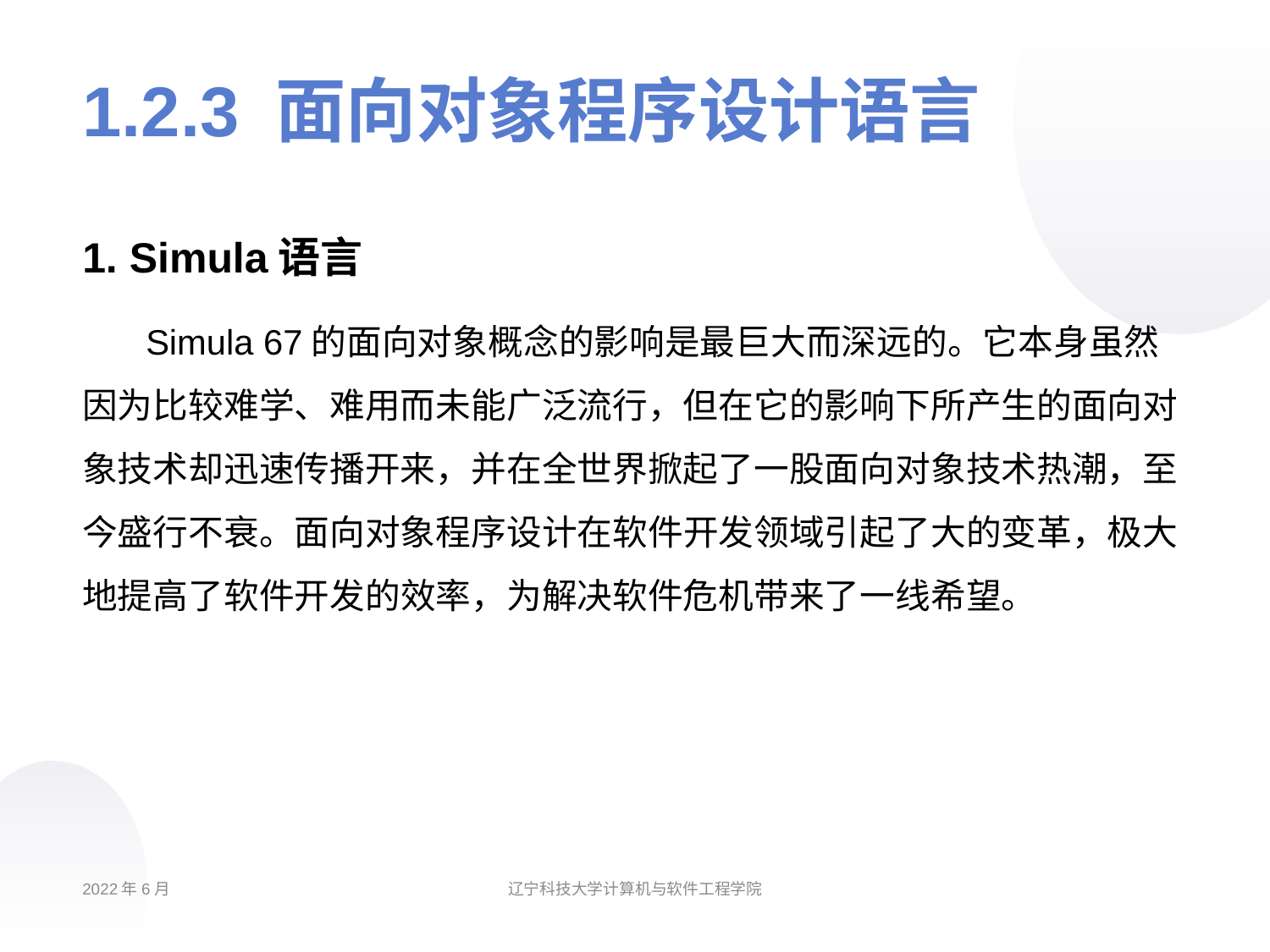

# 1.2.3 面向对象程序设计语言
1. Simula语言
Simula 67的面向对象概念的影响是最巨大而深远的。它本身虽然因为比较难学、难用而未能广泛流行，但在它的影响下所产生的面向对象技术却迅速传播开来，并在全世界掀起了一股面向对象技术热潮，至今盛行不衰。面向对象程序设计在软件开发领域引起了大的变革，极大地提高了软件开发的效率，为解决软件危机带来了一线希望。

2022年6月
辽宁科技大学计算机与软件工程学院
103